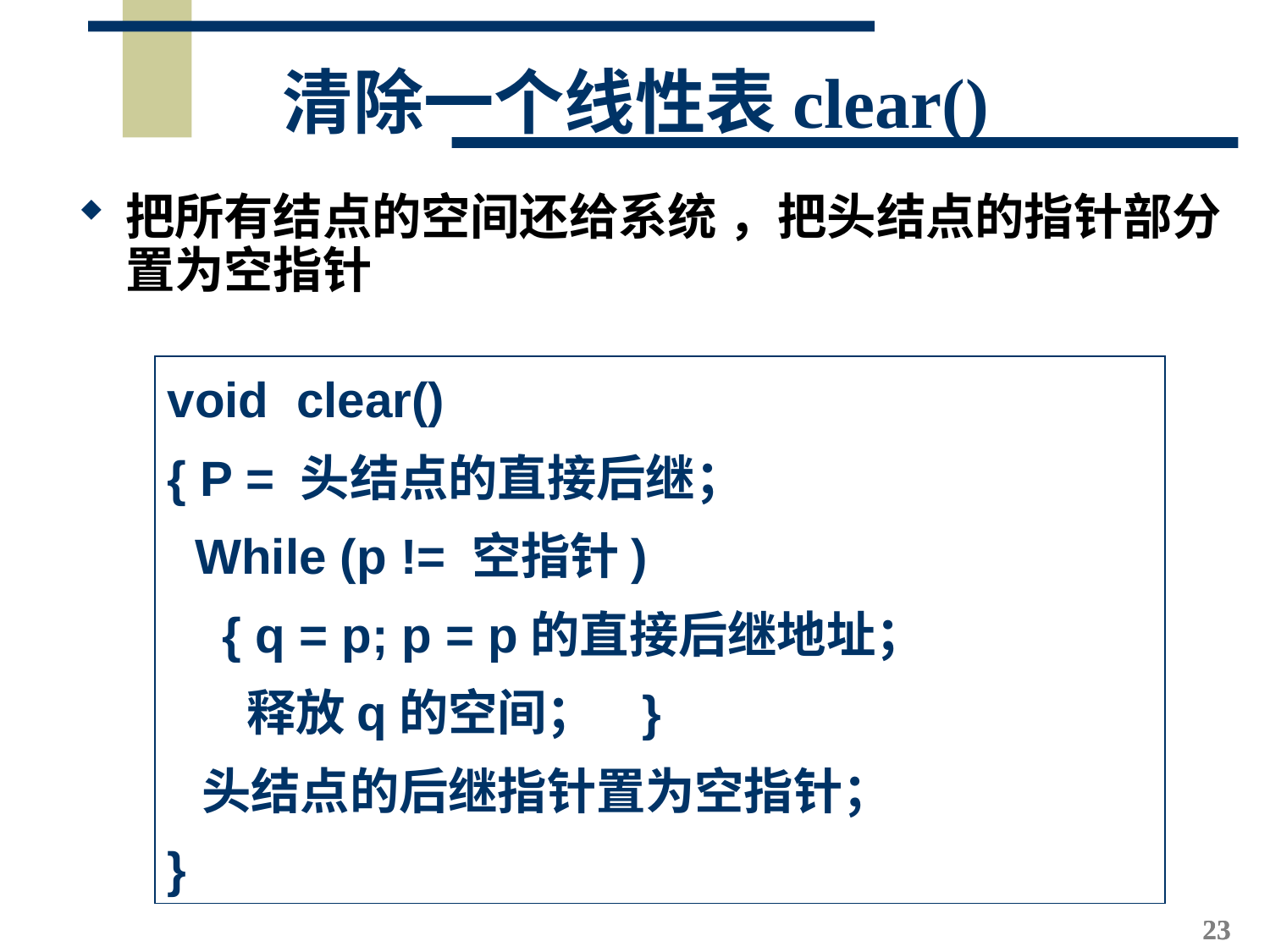

# 清除一个线性表clear()
把所有结点的空间还给系统 ，把头结点的指针部分置为空指针
void  clear()
{ P = 头结点的直接后继；
  While (p != 空指针)
    { q = p; p = p的直接后继地址；
      释放q的空间；   }
  头结点的后继指针置为空指针；
}